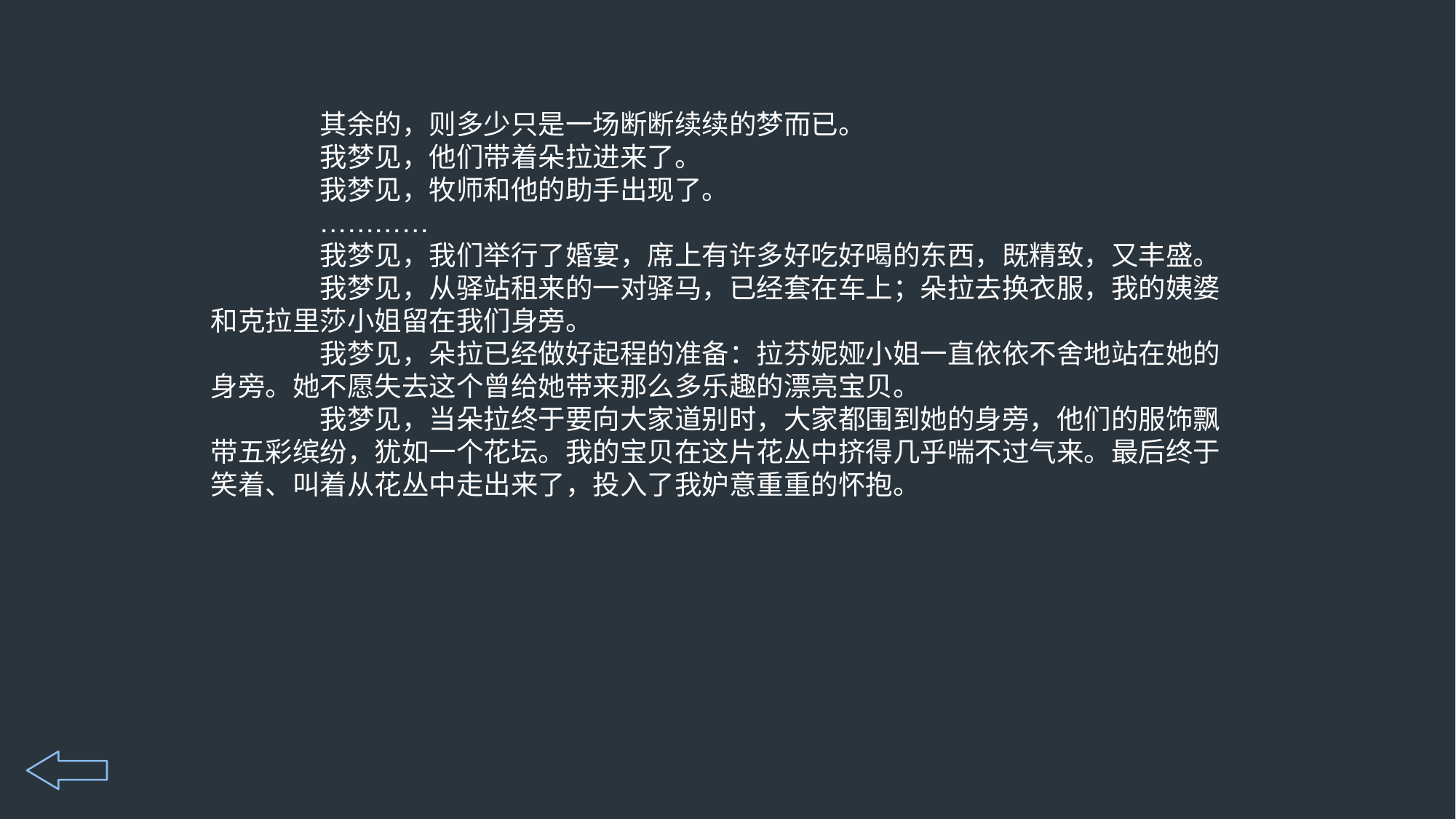

其余的，则多少只是一场断断续续的梦而已。
	我梦见，他们带着朵拉进来了。
	我梦见，牧师和他的助手出现了。
	…………
	我梦见，我们举行了婚宴，席上有许多好吃好喝的东西，既精致，又丰盛。
	我梦见，从驿站租来的一对驿马，已经套在车上；朵拉去换衣服，我的姨婆和克拉里莎小姐留在我们身旁。
	我梦见，朵拉已经做好起程的准备：拉芬妮娅小姐一直依依不舍地站在她的身旁。她不愿失去这个曾给她带来那么多乐趣的漂亮宝贝。
	我梦见，当朵拉终于要向大家道别时，大家都围到她的身旁，他们的服饰飘带五彩缤纷，犹如一个花坛。我的宝贝在这片花丛中挤得几乎喘不过气来。最后终于笑着、叫着从花丛中走出来了，投入了我妒意重重的怀抱。